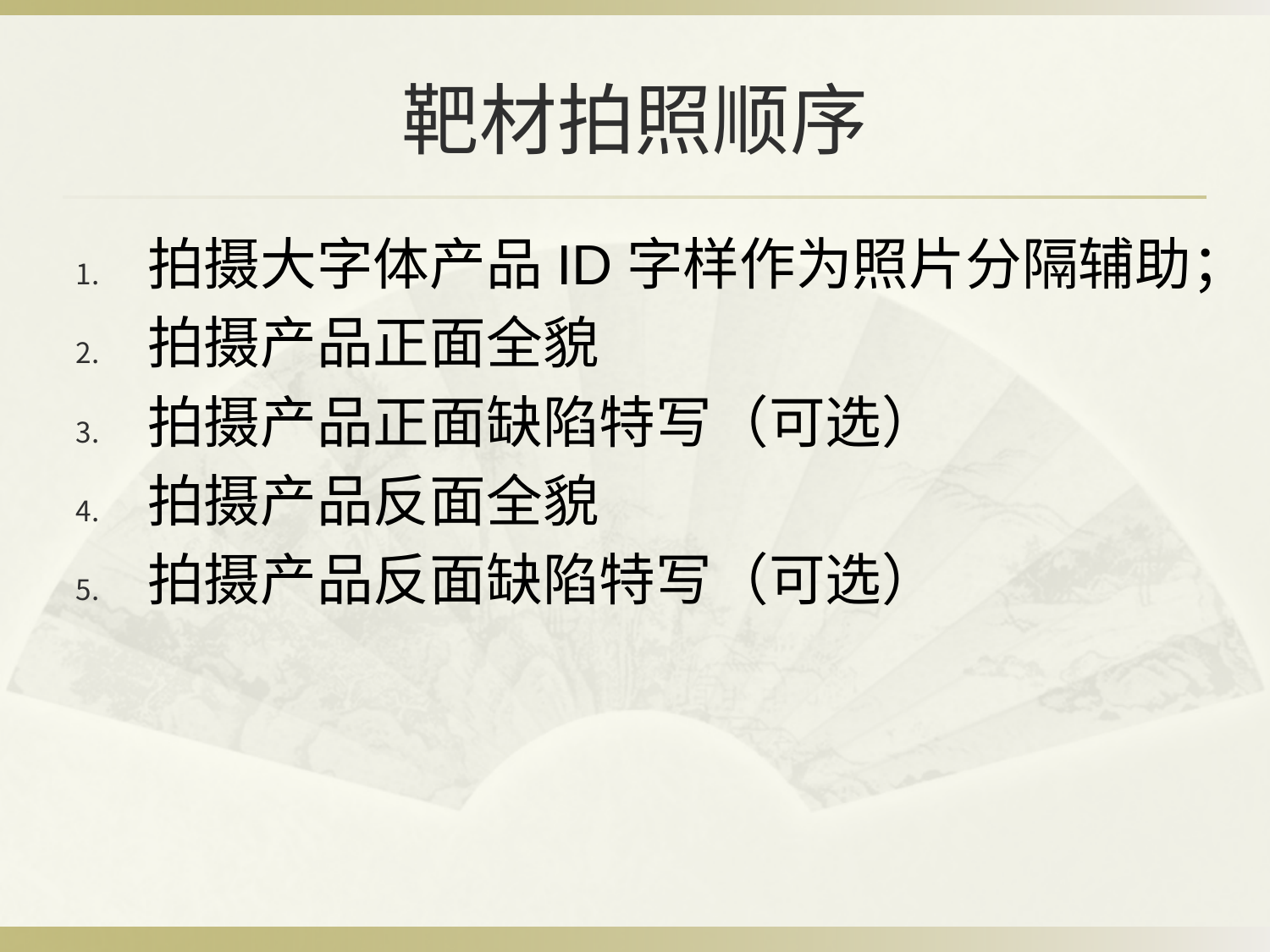

# 靶材拍照顺序
拍摄大字体产品ID字样作为照片分隔辅助；
拍摄产品正面全貌
拍摄产品正面缺陷特写（可选）
拍摄产品反面全貌
拍摄产品反面缺陷特写（可选）